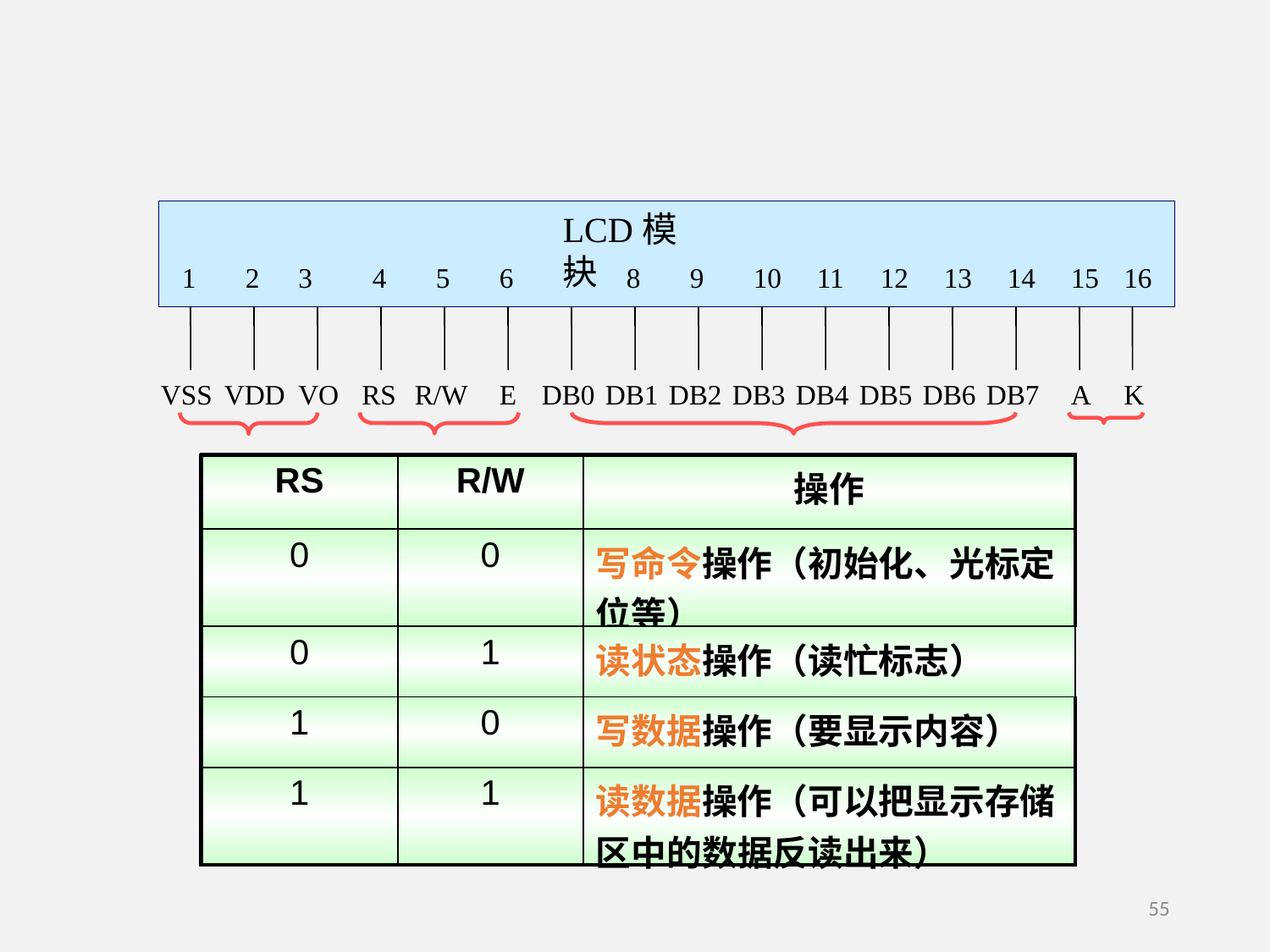

LCD模块

1
2
3
4
5
6
7
8
9
10
11
12
13
14
15
16

VSS
VDD
VO
RS
R/W
E
DB0
DB1
DB2
DB3
DB4
DB5
DB6
DB7
A
K

| RS | R/W | 操作 |
| --- | --- | --- |
| 0 | 0 | 写命令操作（初始化、光标定位等） |
| 0 | 1 | 读状态操作（读忙标志） |
| 1 | 0 | 写数据操作（要显示内容） |
| 1 | 1 | 读数据操作（可以把显示存储区中的数据反读出来） |
55